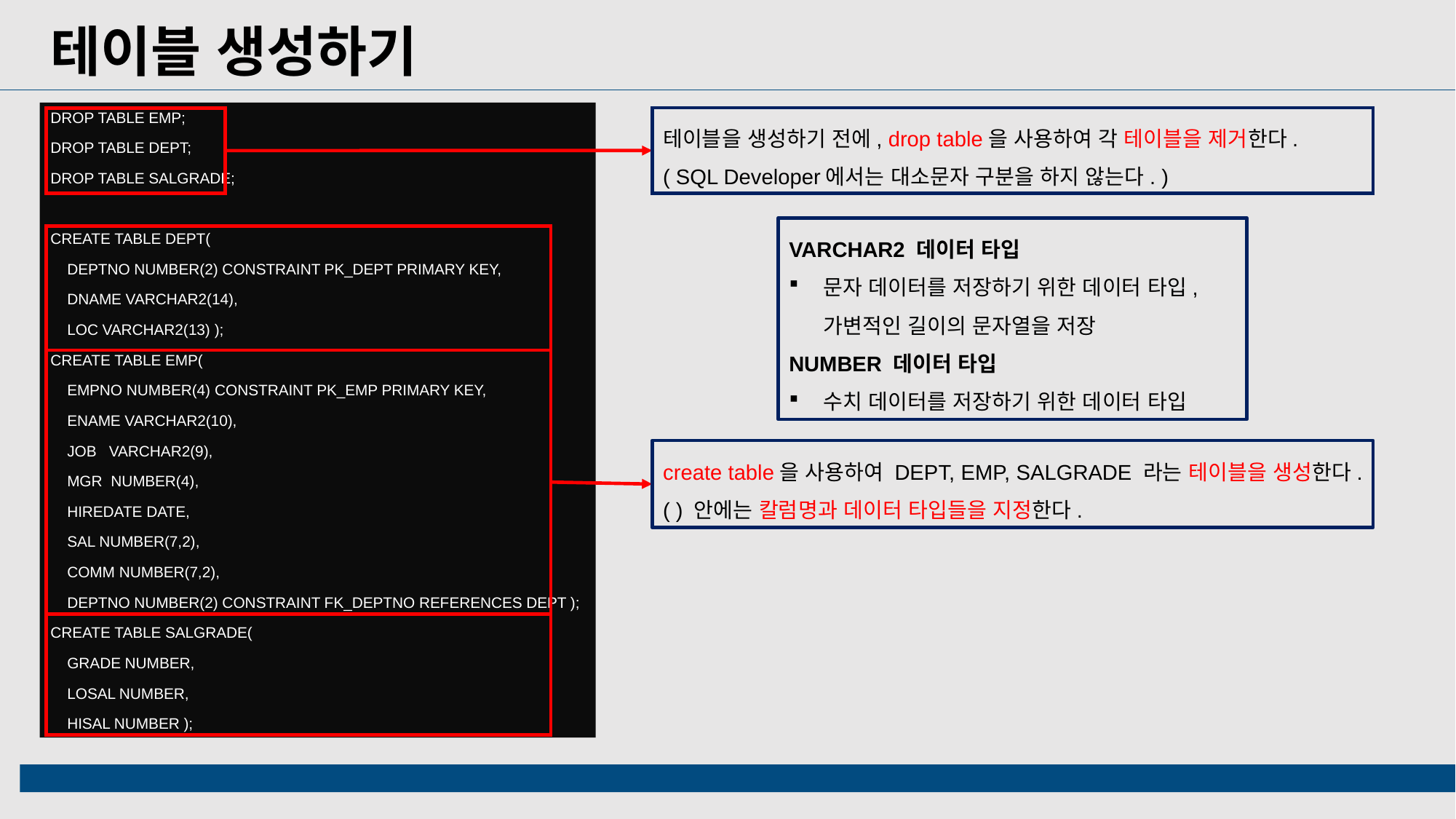

테이블 생성하기
DROP TABLE EMP;
DROP TABLE DEPT;
DROP TABLE SALGRADE;

CREATE TABLE DEPT(
    DEPTNO NUMBER(2) CONSTRAINT PK_DEPT PRIMARY KEY,
    DNAME VARCHAR2(14),
    LOC VARCHAR2(13) );
CREATE TABLE EMP(
    EMPNO NUMBER(4) CONSTRAINT PK_EMP PRIMARY KEY,
    ENAME VARCHAR2(10),
    JOB   VARCHAR2(9),
    MGR  NUMBER(4),
    HIREDATE DATE,
    SAL NUMBER(7,2),
    COMM NUMBER(7,2),
    DEPTNO NUMBER(2) CONSTRAINT FK_DEPTNO REFERENCES DEPT );
CREATE TABLE SALGRADE(
    GRADE NUMBER,
    LOSAL NUMBER,
    HISAL NUMBER );
테이블을 생성하기 전에, drop table을 사용하여 각 테이블을 제거한다.
( SQL Developer에서는 대소문자 구분을 하지 않는다. )

VARCHAR2 데이터 타입
문자 데이터를 저장하기 위한 데이터 타입, 가변적인 길이의 문자열을 저장
NUMBER 데이터 타입
수치 데이터를 저장하기 위한 데이터 타입

create table을 사용하여 DEPT, EMP, SALGRADE 라는 테이블을 생성한다.
( ) 안에는 칼럼명과 데이터 타입들을 지정한다.